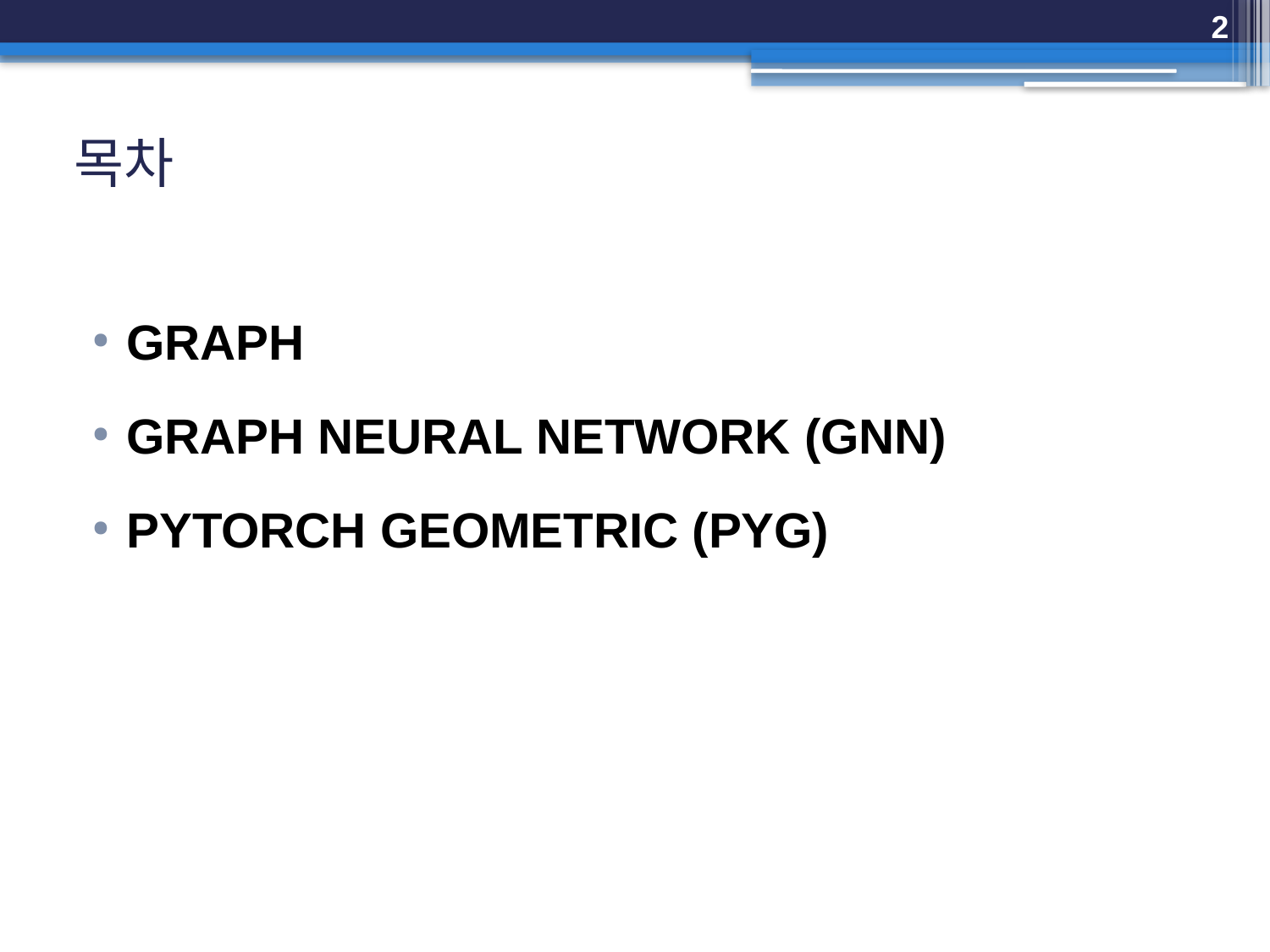

2
# 목차
Graph
Graph Neural Network (GNN)
PyTorch Geometric (PyG)